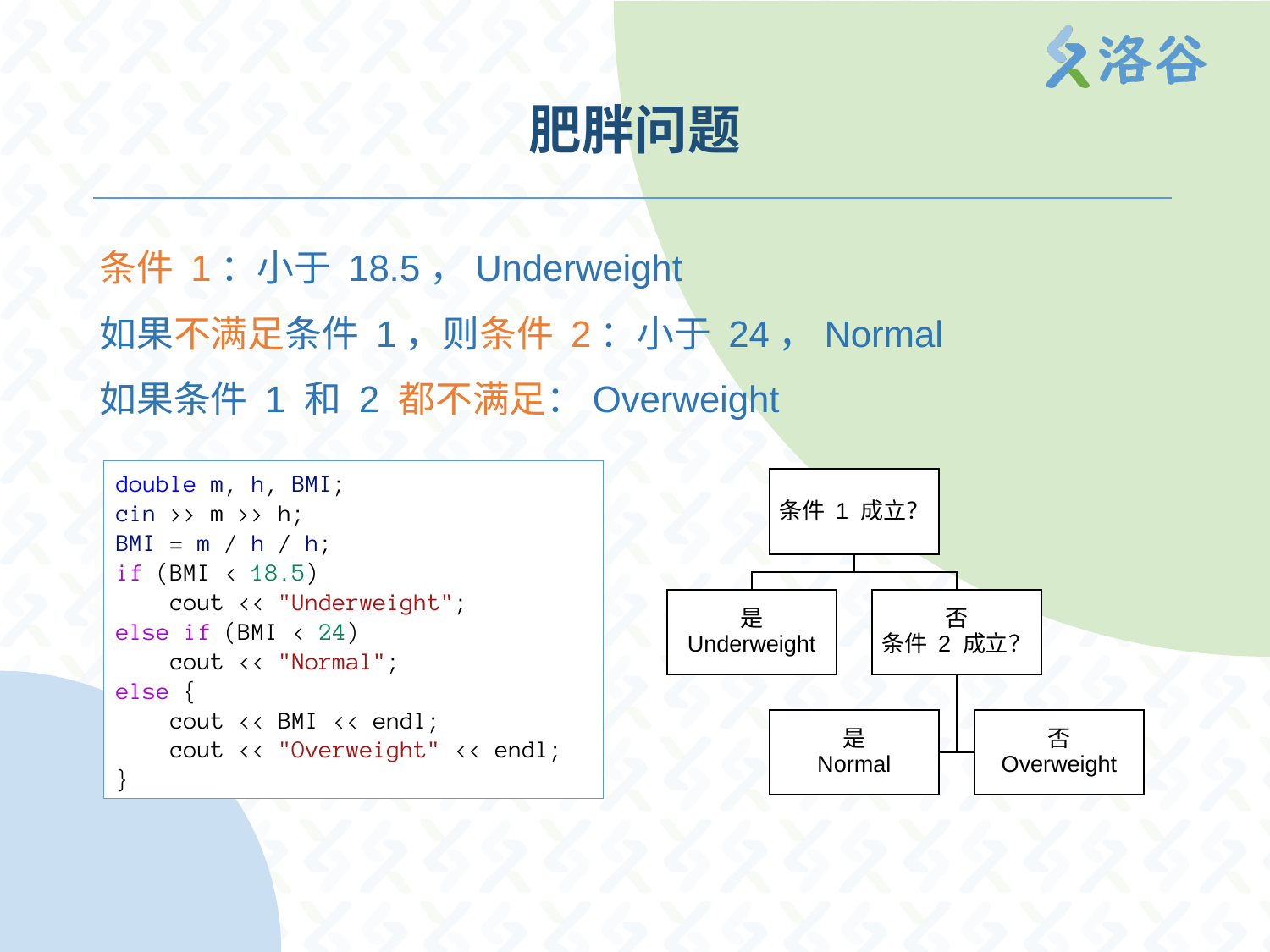

# 肥胖问题
条件 1：小于 18.5，Underweight
如果不满足条件 1，则条件 2：小于 24，Normal
如果条件 1 和 2 都不满足：Overweight

double m, h, BMI;
cin >> m >> h;
BMI = m / h / h;
if (BMI < 18.5)
    cout << "Underweight";
else if (BMI < 24)
    cout << "Normal";
else {
    cout << BMI << endl;
    cout << "Overweight" << endl;
}
条件 1 成立？
是
Underweight
否
条件 2 成立？
是
Normal
否
Overweight